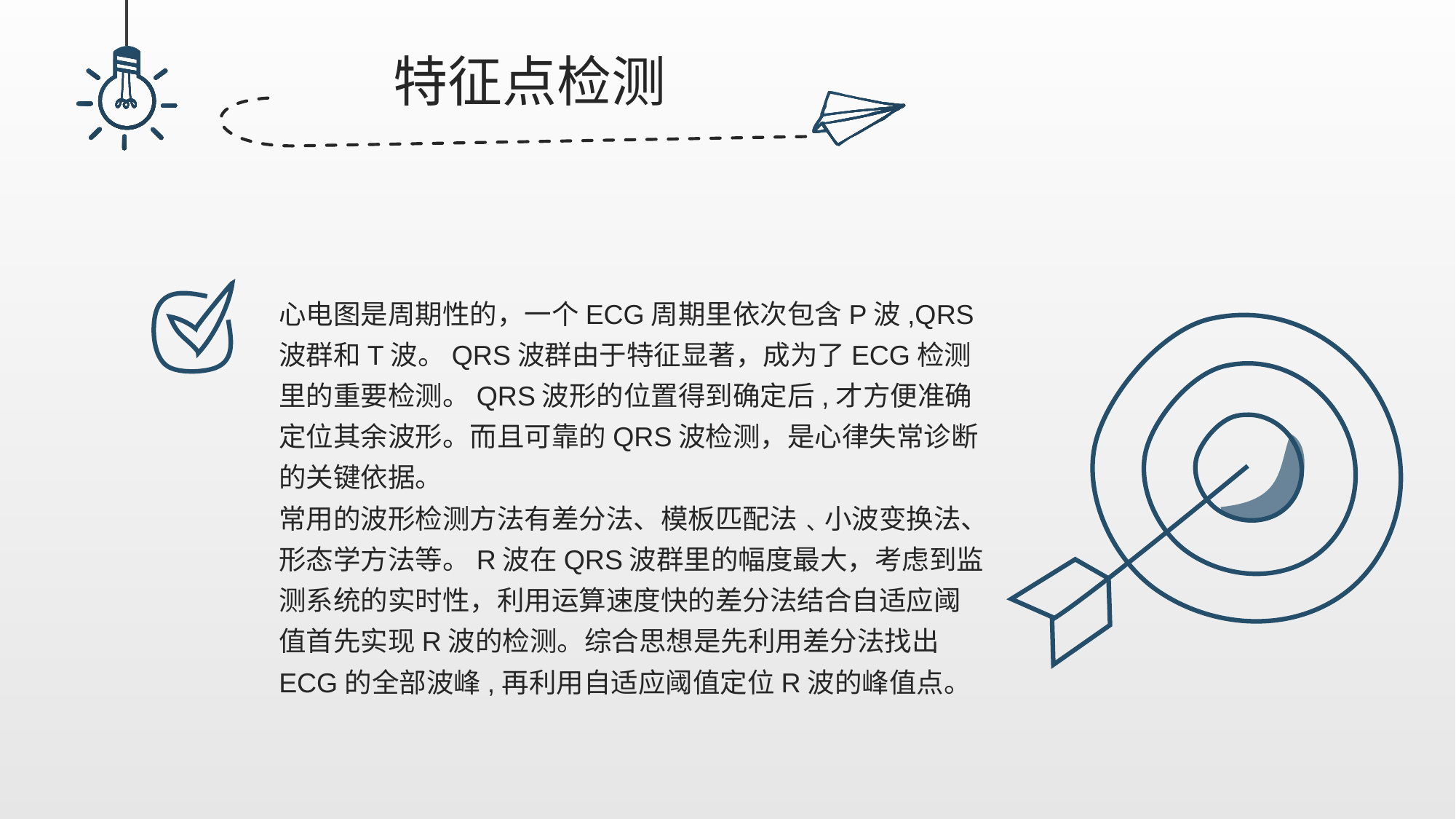

特征点检测

心电图是周期性的，一个ECG周期里依次包含Р波,QRS波群和T波。QRS波群由于特征显著，成为了ECG检测里的重要检测。QRS波形的位置得到确定后,才方便准确定位其余波形。而且可靠的QRS波检测，是心律失常诊断的关键依据。
常用的波形检测方法有差分法、模板匹配法﹑小波变换法、形态学方法等。R波在QRS波群里的幅度最大，考虑到监测系统的实时性，利用运算速度快的差分法结合自适应阈值首先实现R波的检测。综合思想是先利用差分法找出ECG的全部波峰,再利用自适应阈值定位R波的峰值点。